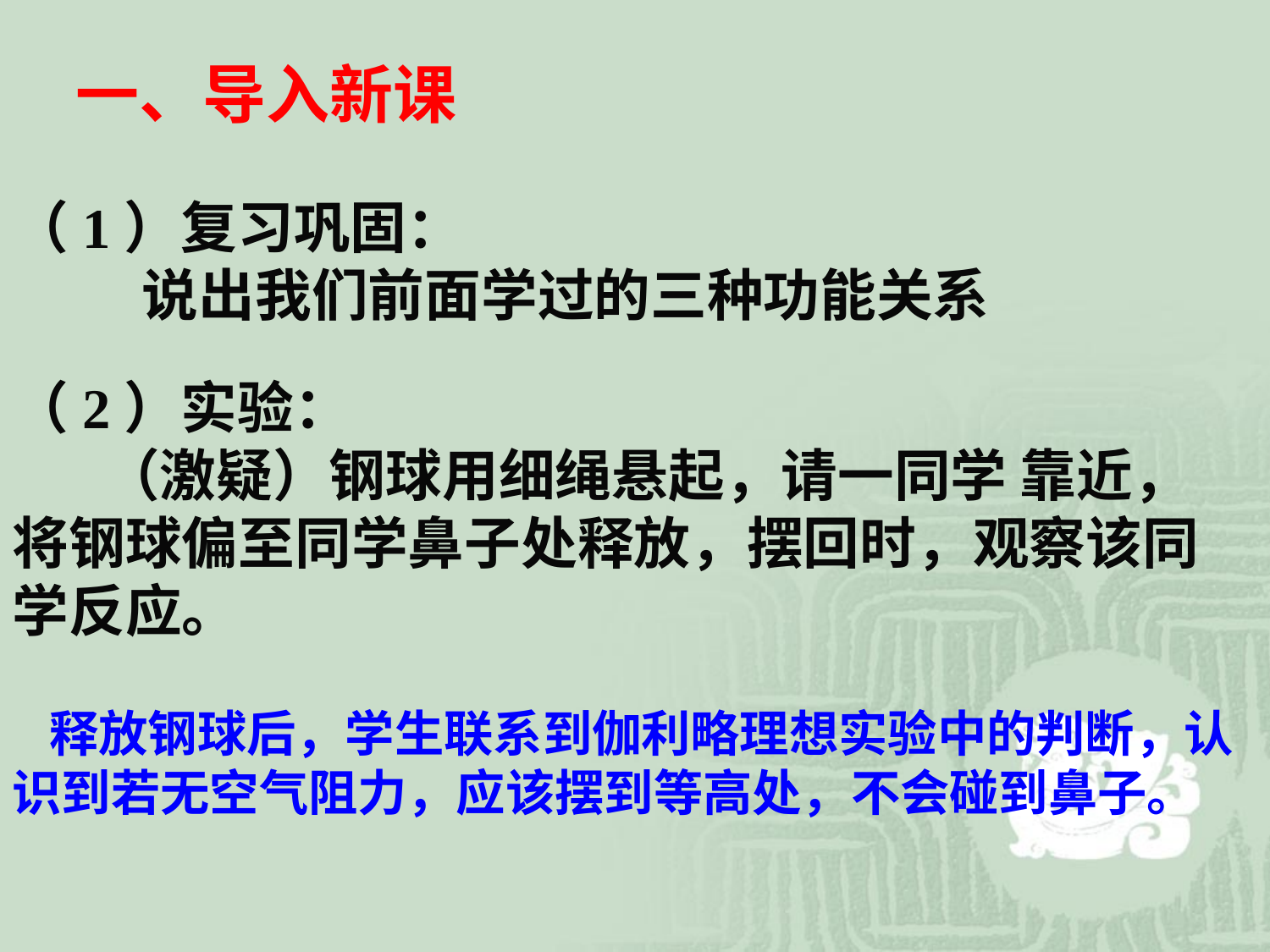

一、导入新课
（1）复习巩固：
         说出我们前面学过的三种功能关系
（2）实验：
      （激疑）钢球用细绳悬起，请一同学 靠近，将钢球偏至同学鼻子处释放，摆回时，观察该同学反应。
释放钢球后，学生联系到伽利略理想实验中的判断，认识到若无空气阻力，应该摆到等高处，不会碰到鼻子。